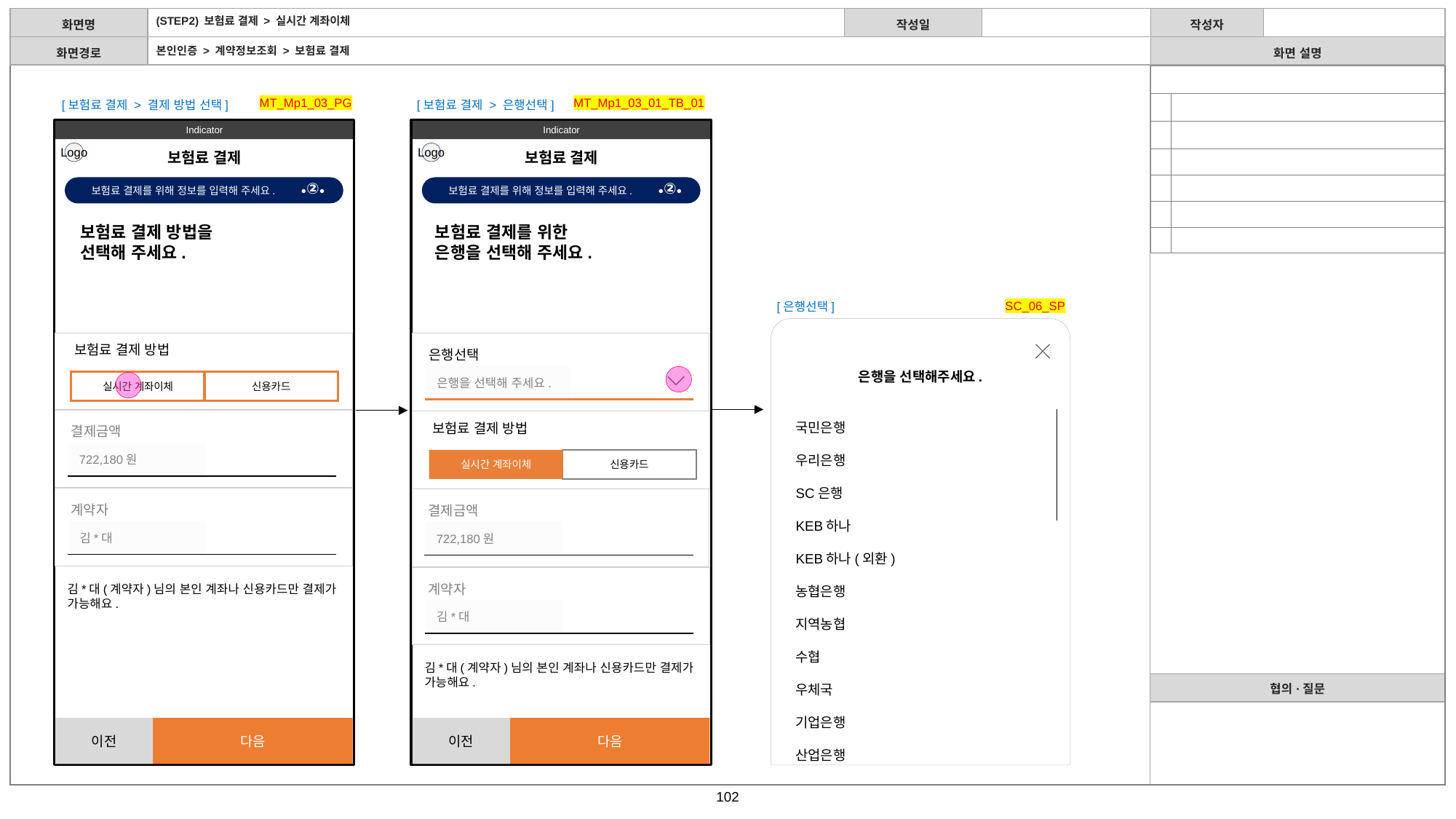

(STEP2) 보험료 결제 > 실시간 계좌이체

본인인증 > 계약정보조회 > 보험료 결제
|  |  |
| --- | --- |
|  |  |
|  |  |
|  |  |
|  |  |
|  |  |
|  |  |
MT_Mp1_03_PG
MT_Mp1_03_01_TB_01
[보험료 결제 > 결제 방법 선택]
[보험료 결제 > 은행선택]

Indicator

Indicator
Logo
보험료 결제
Logo
보험료 결제

●②●
●②●
보험료 결제를 위해 정보를 입력해 주세요.
보험료 결제를 위해 정보를 입력해 주세요.
보험료 결제 방법을
선택해 주세요.
보험료 결제를 위한
은행을 선택해 주세요.
SC_06_SP
[은행선택]

은행을 선택해주세요.
국민은행
우리은행
SC은행
KEB하나
KEB하나(외환)
농협은행
지역농협
수협
우체국
기업은행
산업은행

보험료 결제 방법
실시간 계좌이체
신용카드

은행선택
은행을 선택해 주세요.

결제금액
722,180원

계약자
김*대
김*대(계약자)님의 본인 계좌나 신용카드만 결제가 가능해요.

보험료 결제 방법
실시간 계좌이체
신용카드

결제금액
722,180원

계약자
김*대
김*대(계약자)님의 본인 계좌나 신용카드만 결제가 가능해요.
이전
다음
이전
다음